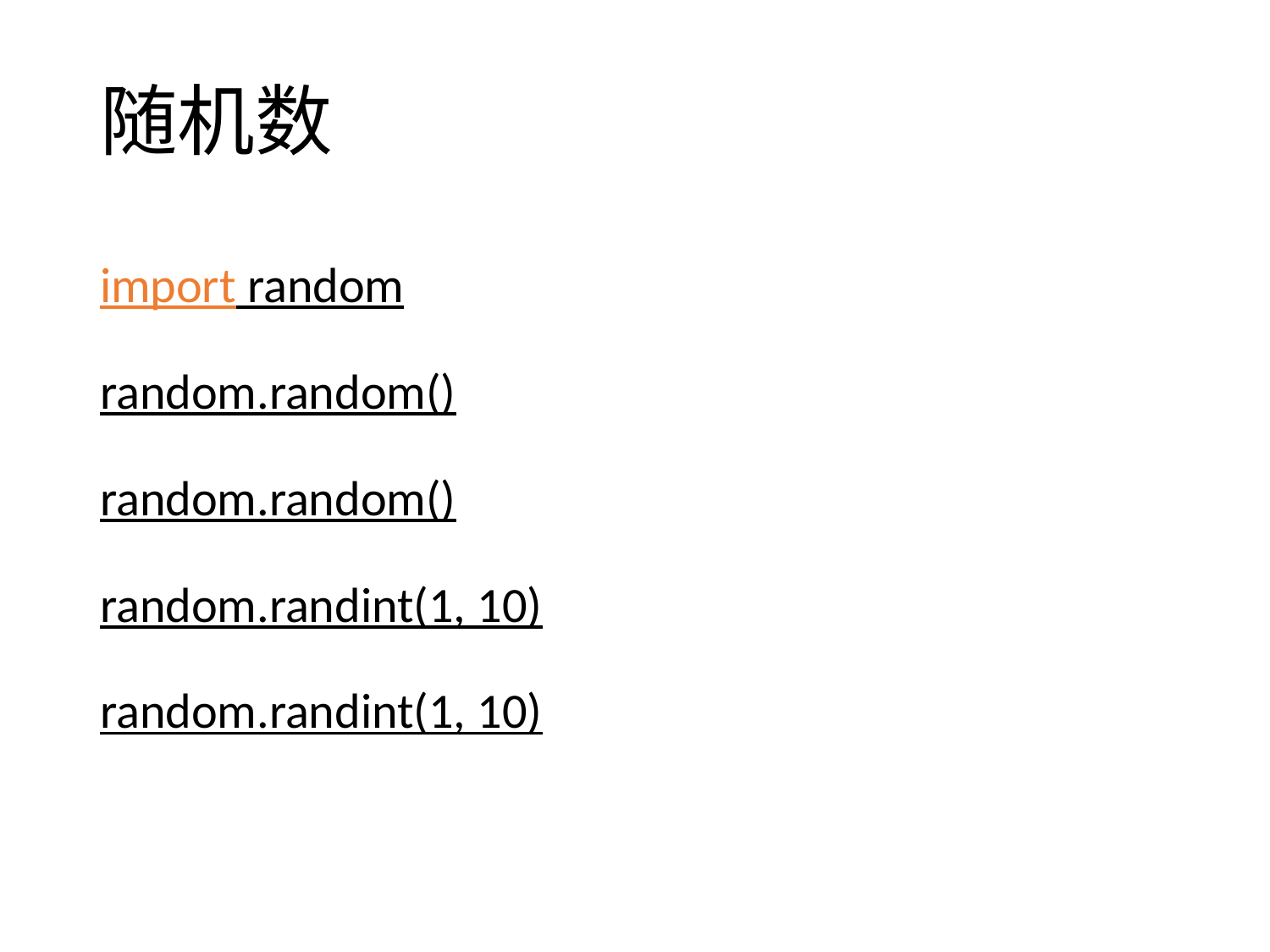

# 随机数
import random
random.random()
random.random()
random.randint(1, 10)
random.randint(1, 10)